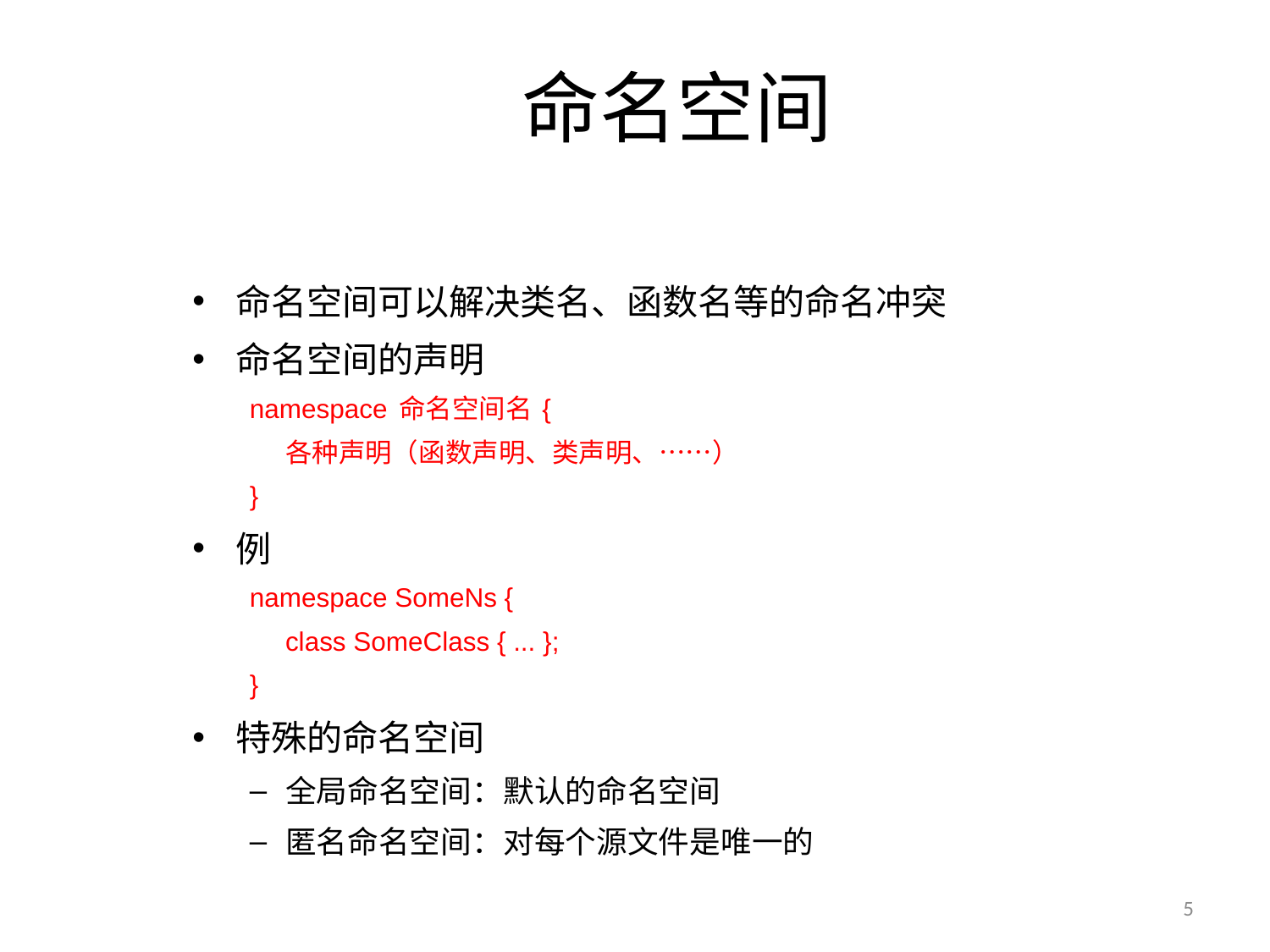

# 命名空间
命名空间可以解决类名、函数名等的命名冲突
命名空间的声明
namespace 命名空间名 {
	各种声明（函数声明、类声明、……）
}
例
namespace SomeNs {
	class SomeClass { ... };
}
特殊的命名空间
全局命名空间：默认的命名空间
匿名命名空间：对每个源文件是唯一的

5